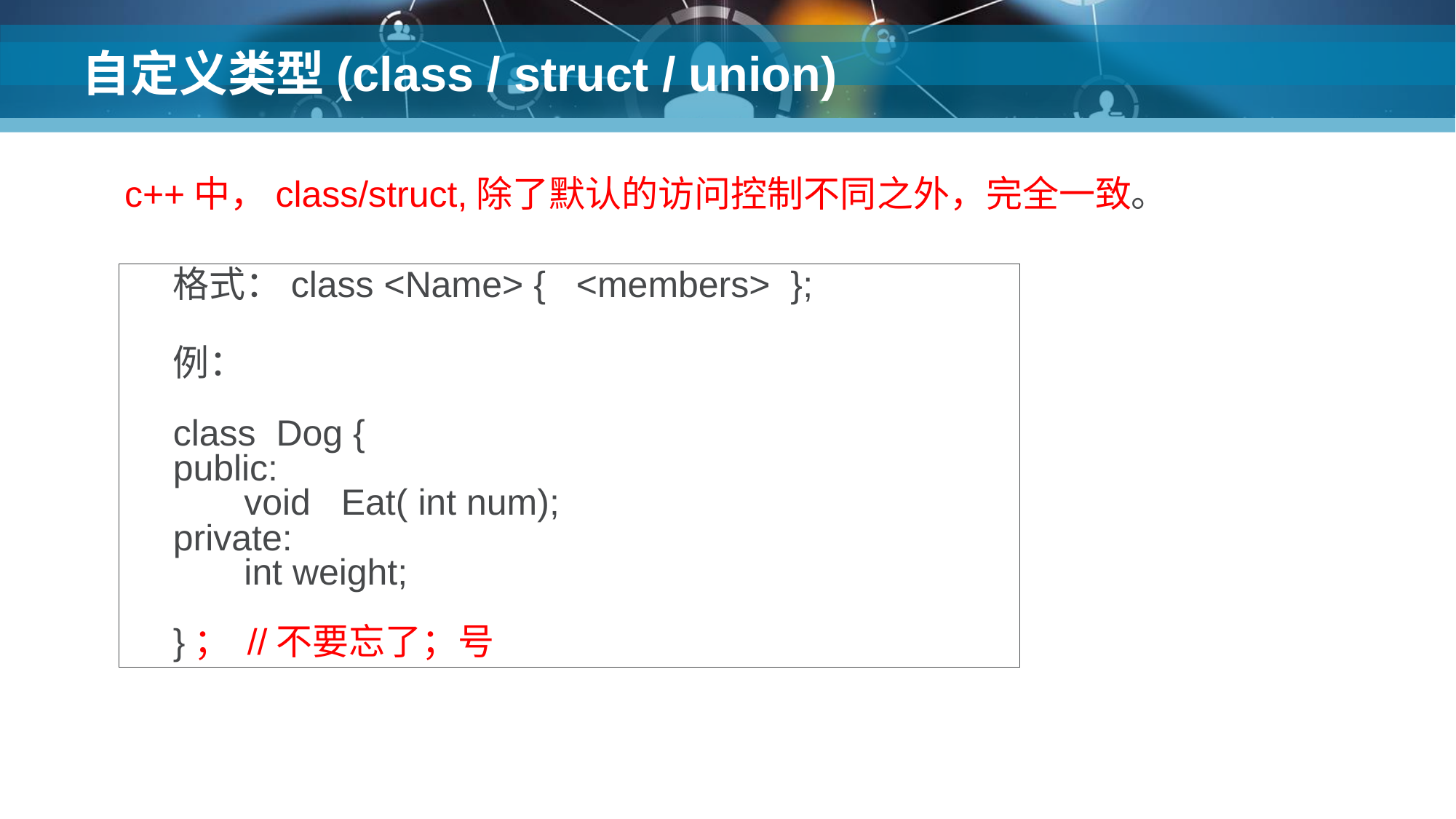

# 自定义类型(class / struct / union)
c++中，class/struct,除了默认的访问控制不同之外，完全一致。
格式：class <Name> {   <members>  };
例：
class  Dog {
public:
       void   Eat( int num);
private:
       int weight;
}； //不要忘了；号